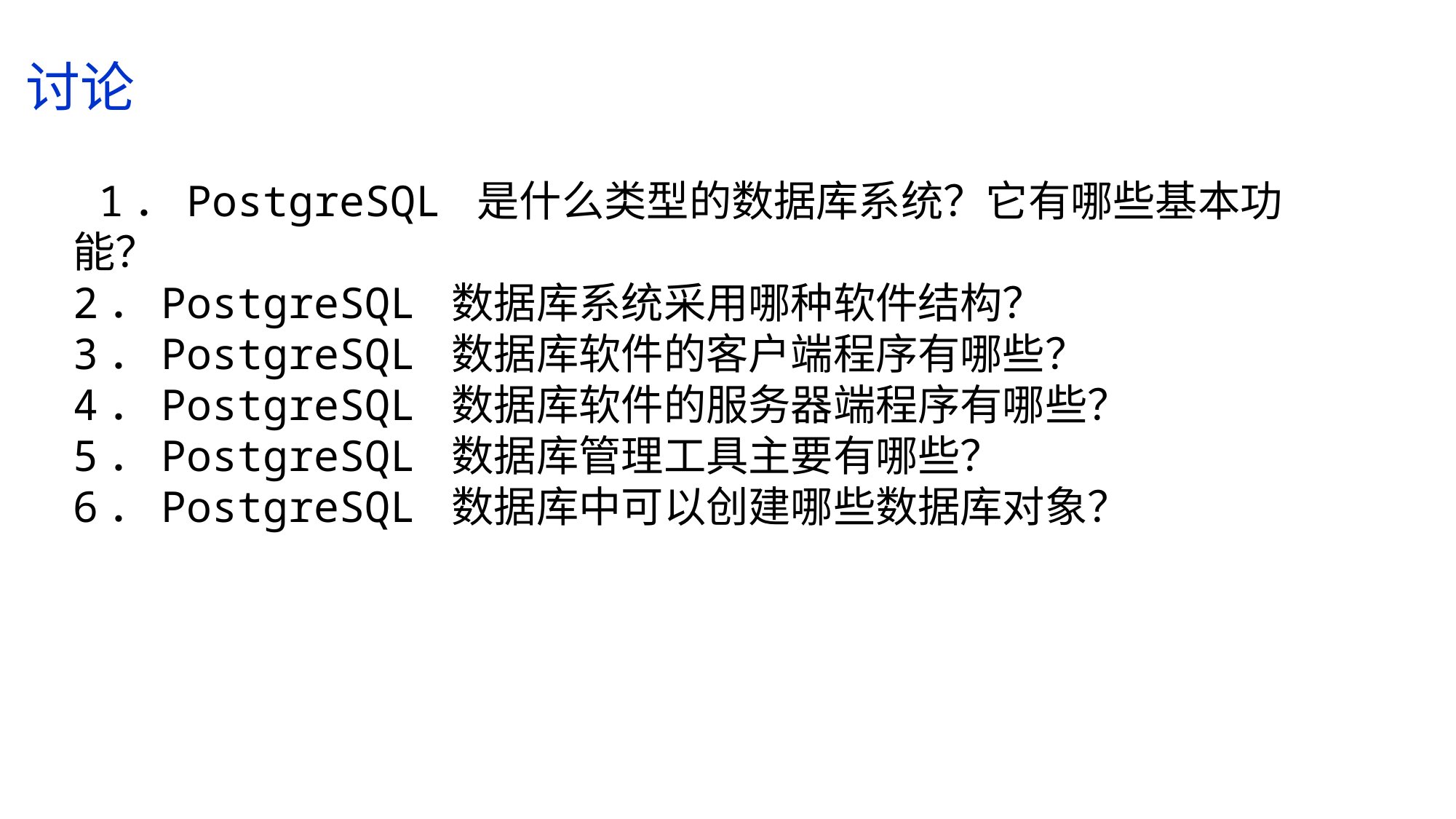

讨论
 1．PostgreSQL 是什么类型的数据库系统？它有哪些基本功能？
2．PostgreSQL 数据库系统采用哪种软件结构？
3．PostgreSQL 数据库软件的客户端程序有哪些？
4．PostgreSQL 数据库软件的服务器端程序有哪些？
5．PostgreSQL 数据库管理工具主要有哪些？
6．PostgreSQL 数据库中可以创建哪些数据库对象？